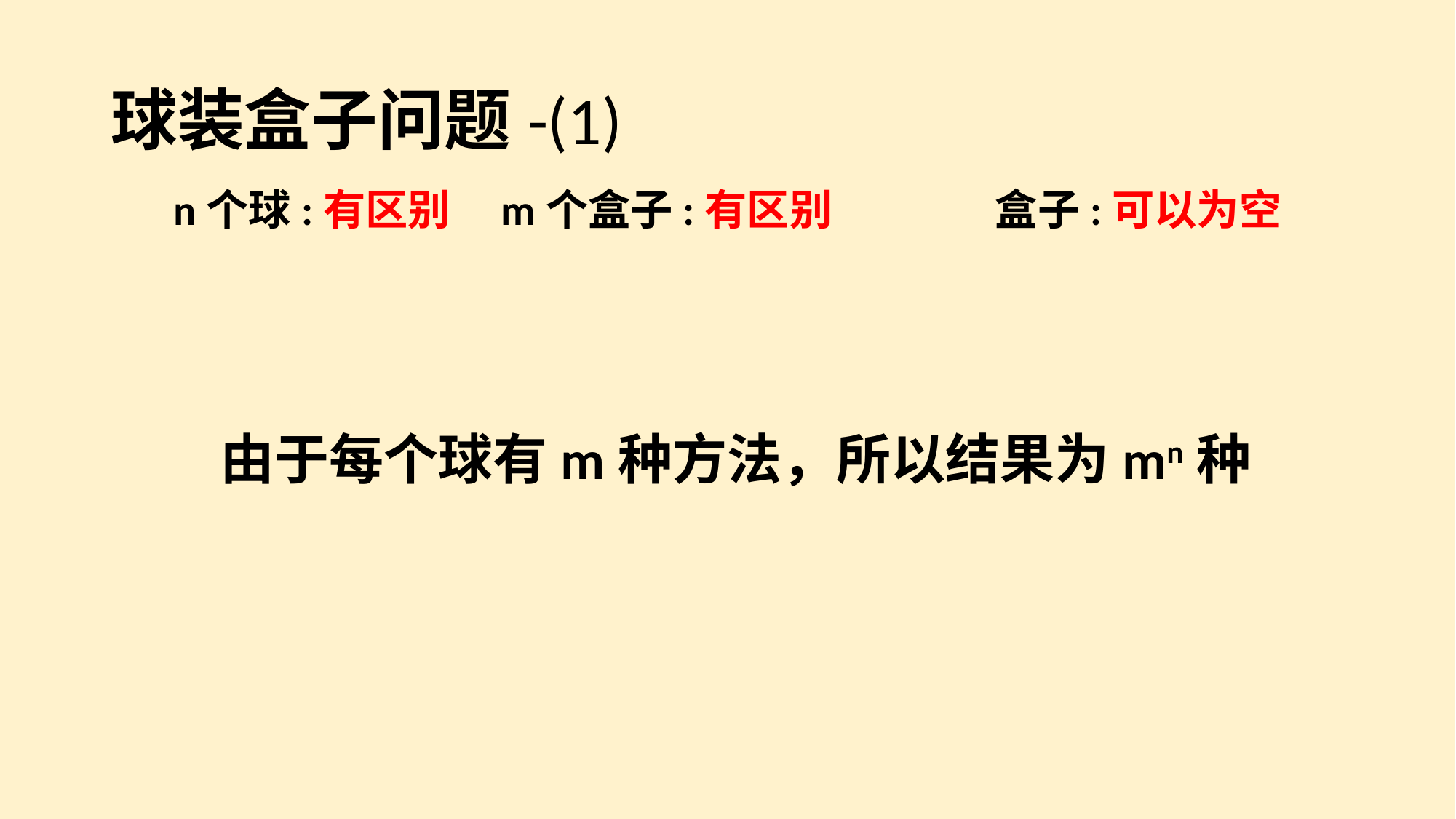

# 球装盒子问题-(1)
n个球:有区别	m个盒子:有区别	      盒子:可以为空

	由于每个球有m种方法，所以结果为mn种